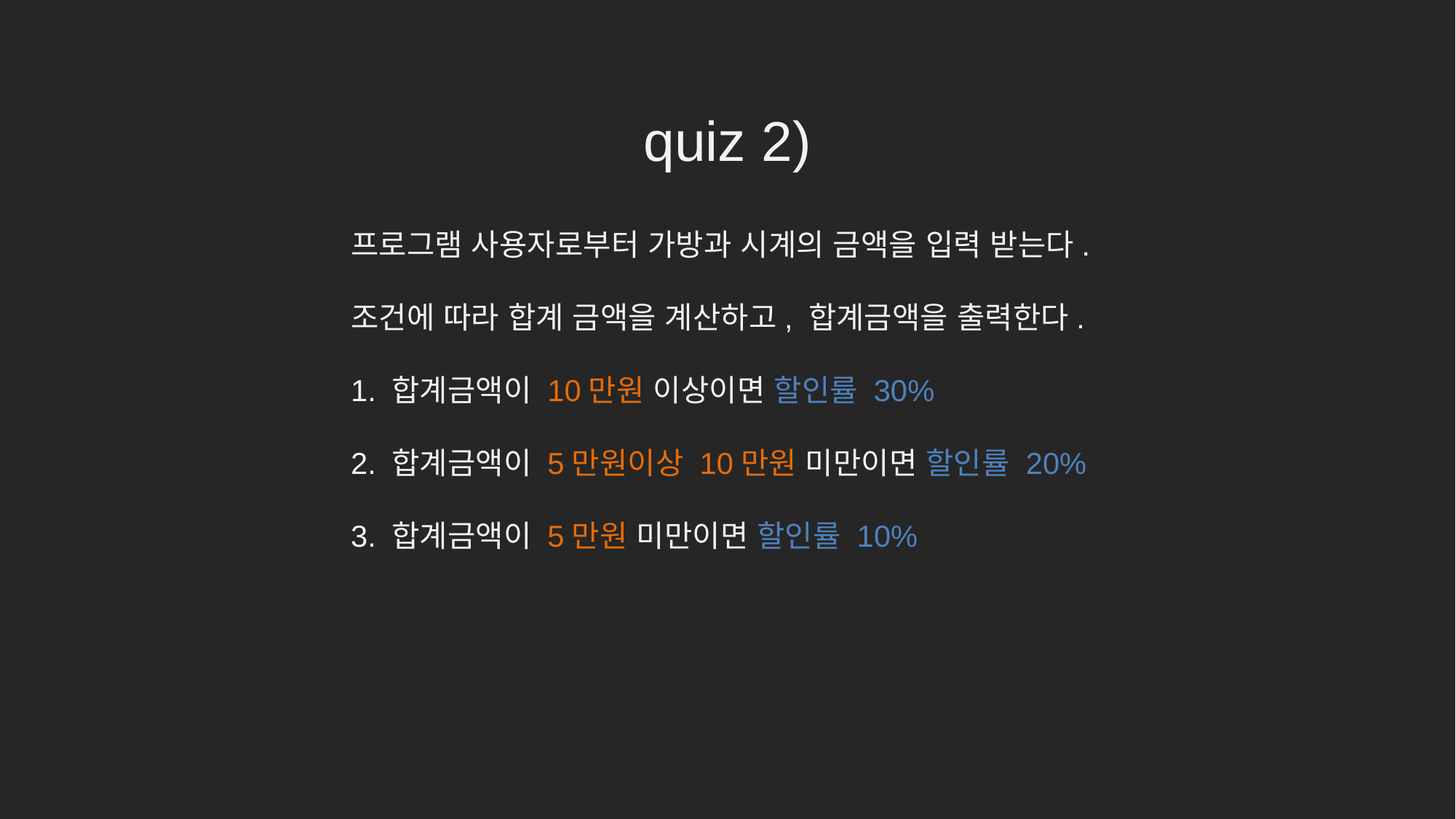

quiz 2)
프로그램 사용자로부터 가방과 시계의 금액을 입력 받는다.

조건에 따라 합계 금액을 계산하고, 합계금액을 출력한다.

1. 합계금액이 10만원 이상이면 할인률 30%

2. 합계금액이 5만원이상 10만원 미만이면 할인률 20%

3. 합계금액이 5만원 미만이면 할인률 10%